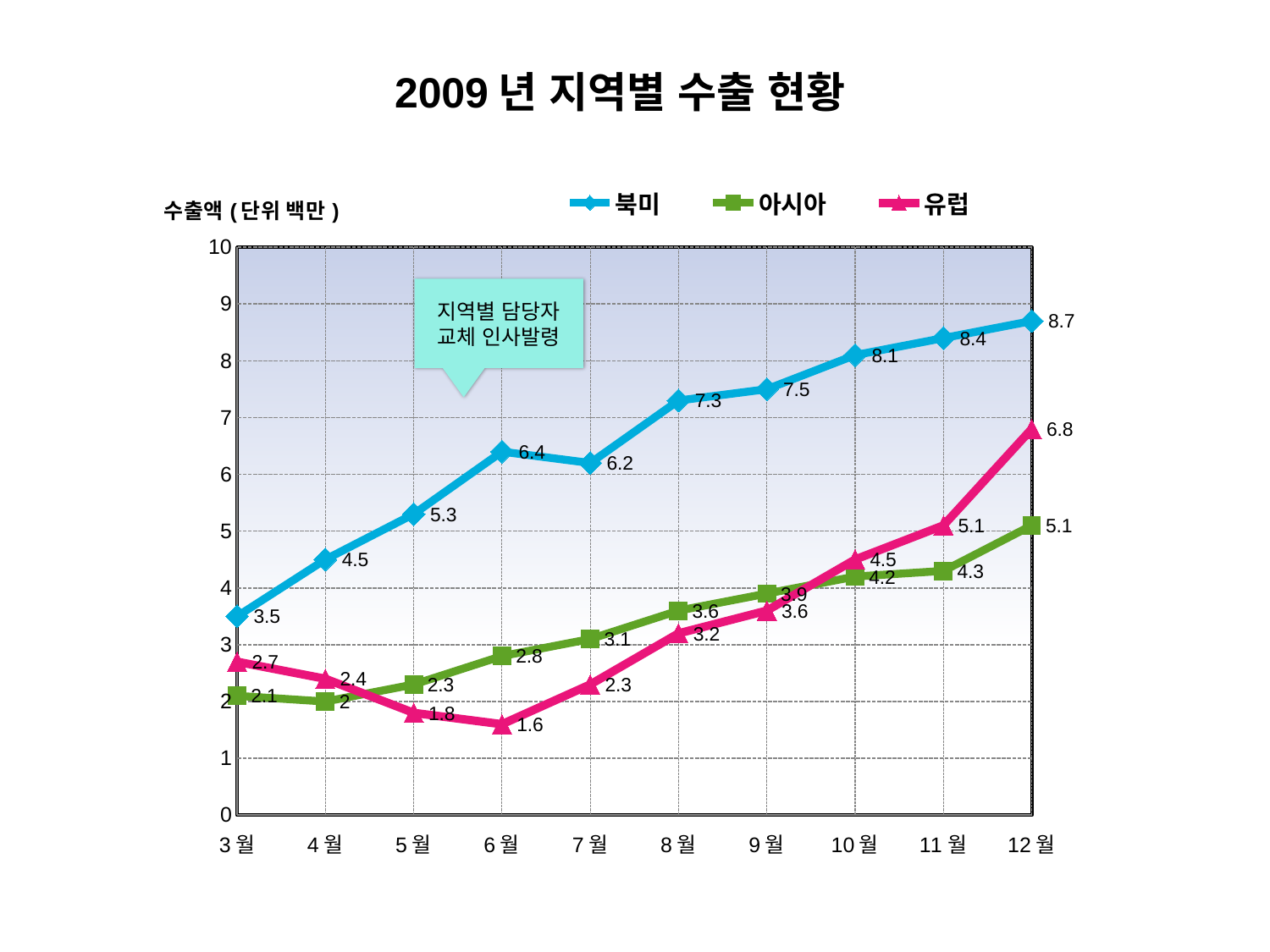

2009년 지역별 수출 현황

### Chart

| Category | 북미 | 아시아 | 유럽 |
|---|---|---|---|
| 3월 | 3.5 | 2.1 | 2.7 |
| 4월 | 4.5 | 2.0 | 2.4 |
| 5월 | 5.3 | 2.3 | 1.8 |
| 6월 | 6.4 | 2.8 | 1.6 |
| 7월 | 6.2 | 3.1 | 2.3 |
| 8월 | 7.3 | 3.6 | 3.2 |
| 9월 | 7.5 | 3.9 | 3.6 |
| 10월 | 8.1 | 4.2 | 4.5 |
| 11월 | 8.4 | 4.3 | 5.1 |
| 12월 | 8.7 | 5.1 | 6.8 |
지역별 담당자 교체 인사발령